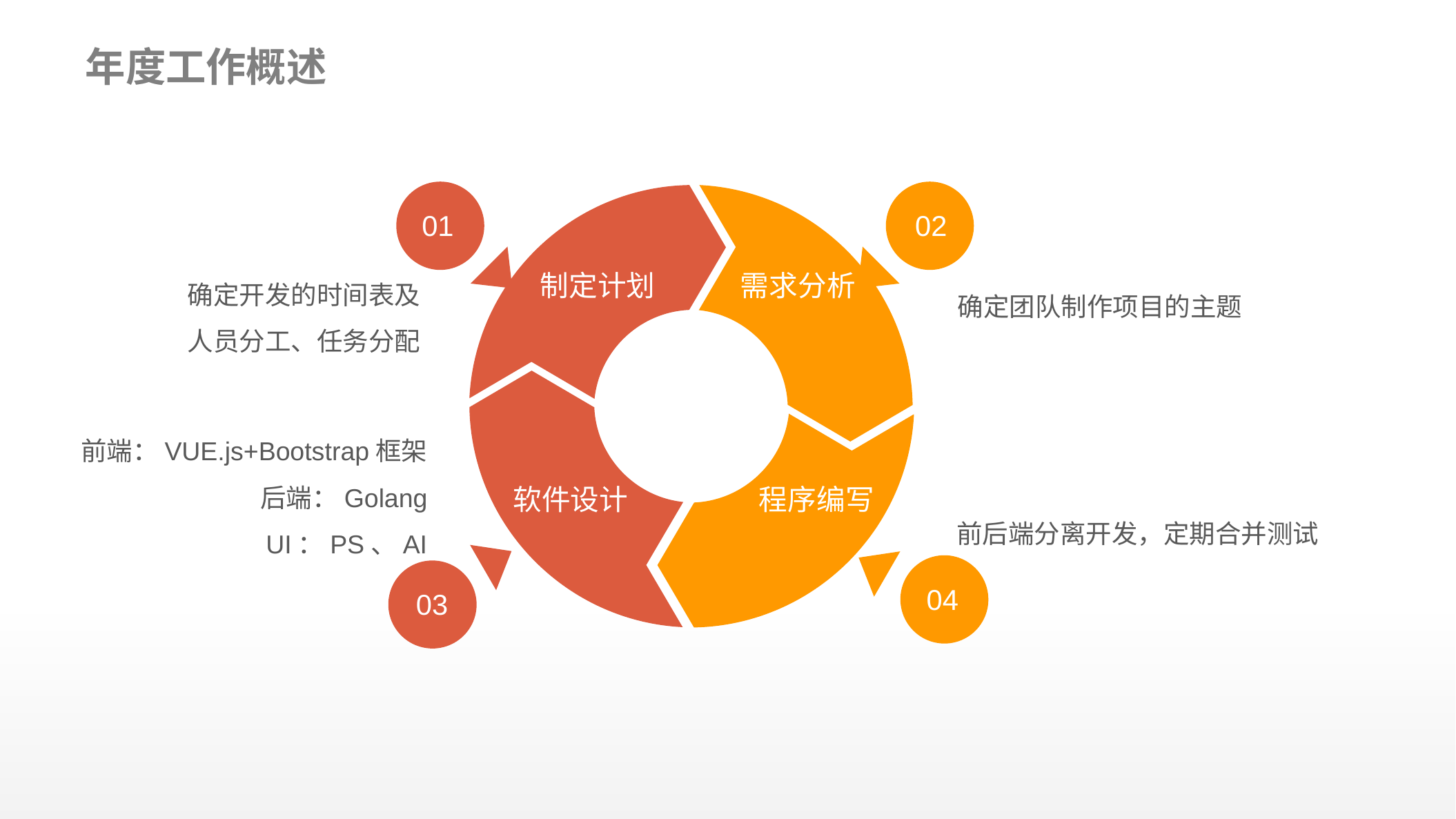

年度工作概述

01
02

04
03
制定计划
需求分析
确定开发的时间表及
人员分工、任务分配
确定团队制作项目的主题
前端：VUE.js+Bootstrap框架
后端：Golang
UI：PS、AI
软件设计
程序编写
前后端分离开发，定期合并测试